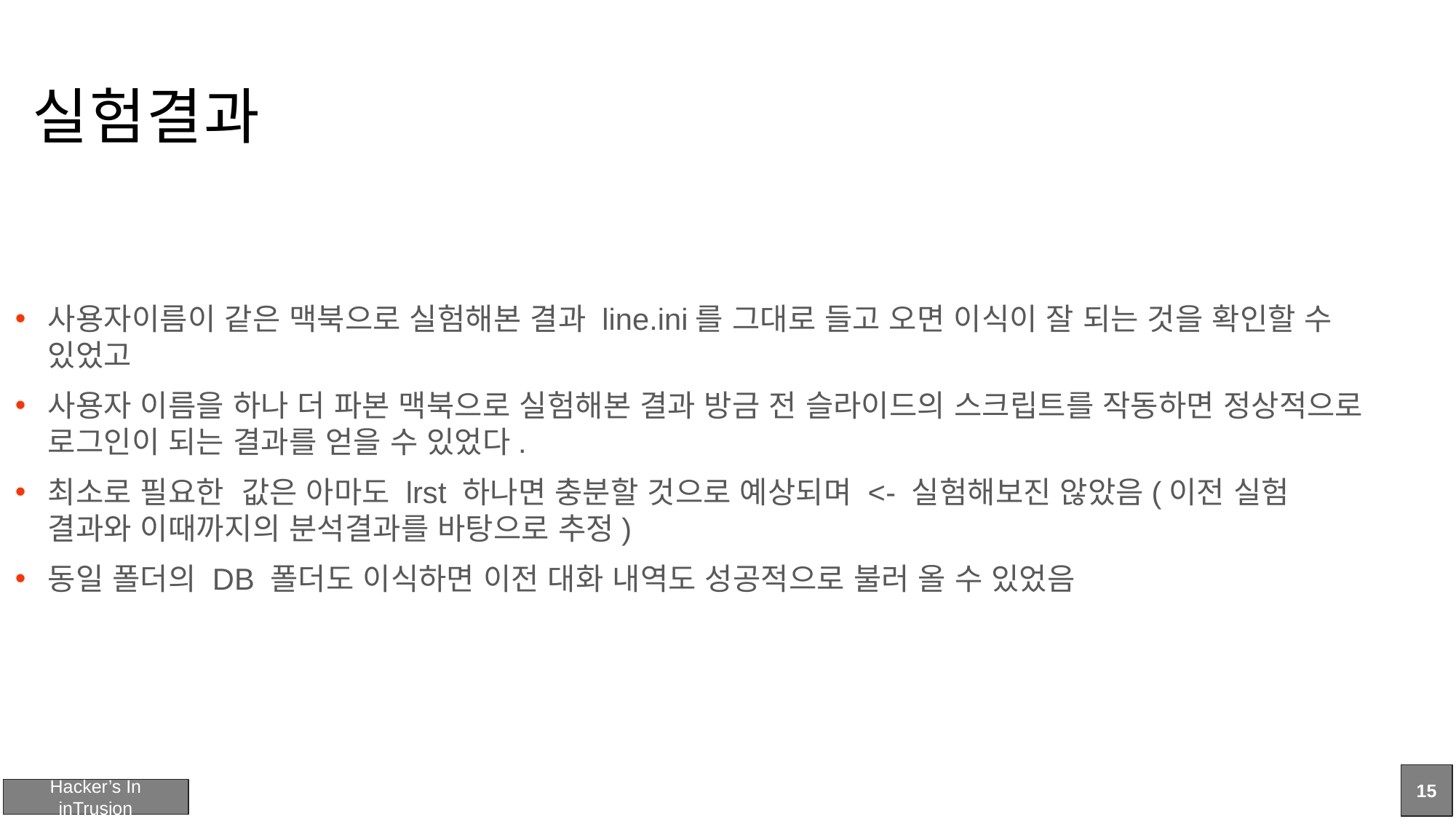

# 실험결과
사용자이름이 같은 맥북으로 실험해본 결과 line.ini를 그대로 들고 오면 이식이 잘 되는 것을 확인할 수 있었고
사용자 이름을 하나 더 파본 맥북으로 실험해본 결과 방금 전 슬라이드의 스크립트를 작동하면 정상적으로 로그인이 되는 결과를 얻을 수 있었다.
최소로 필요한  값은 아마도 lrst 하나면 충분할 것으로 예상되며 <- 실험해보진 않았음(이전 실험 결과와 이때까지의 분석결과를 바탕으로 추정)
동일 폴더의 DB 폴더도 이식하면 이전 대화 내역도 성공적으로 불러 올 수 있었음
15
Hacker’s In inTrusion